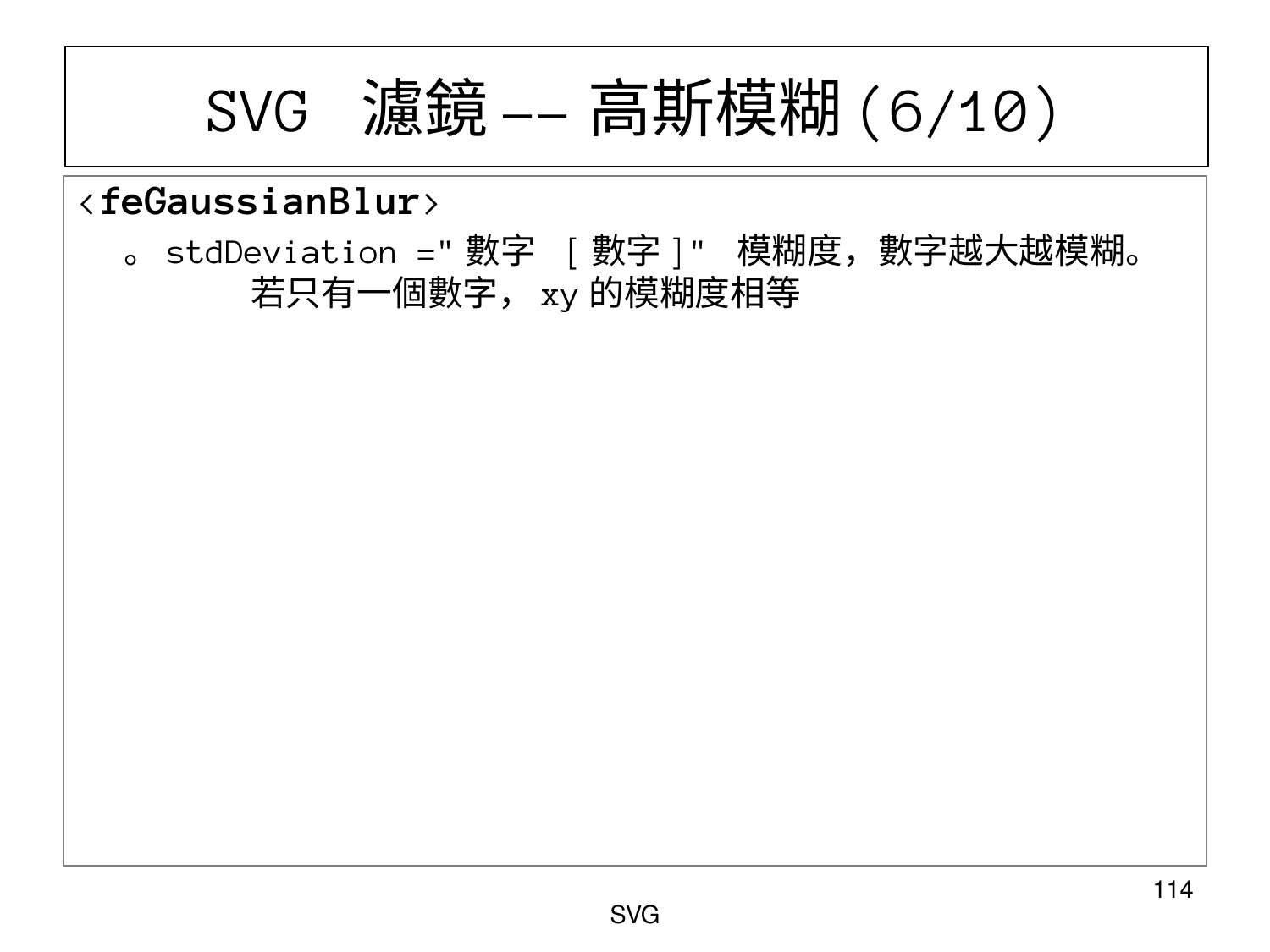

# SVG 濾鏡--高斯模糊(6/10)
<feGaussianBlur>
	。stdDeviation ="數字 [數字]" 模糊度，數字越大越模糊。
		若只有一個數字，xy的模糊度相等

114
SVG